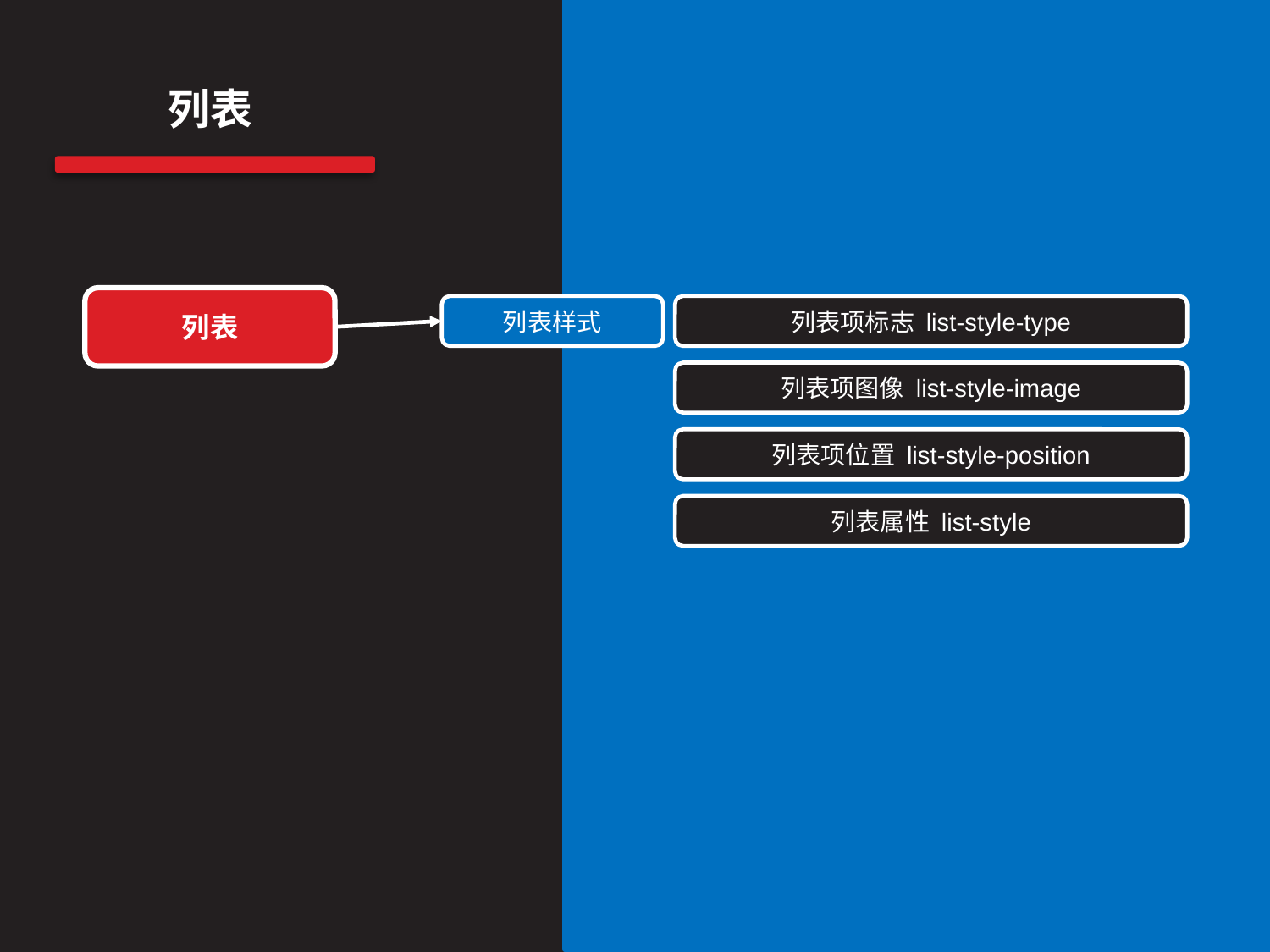

列表

列表
列表样式
列表项标志 list-style-type
列表项图像 list-style-image
列表项位置 list-style-position
列表属性 list-style